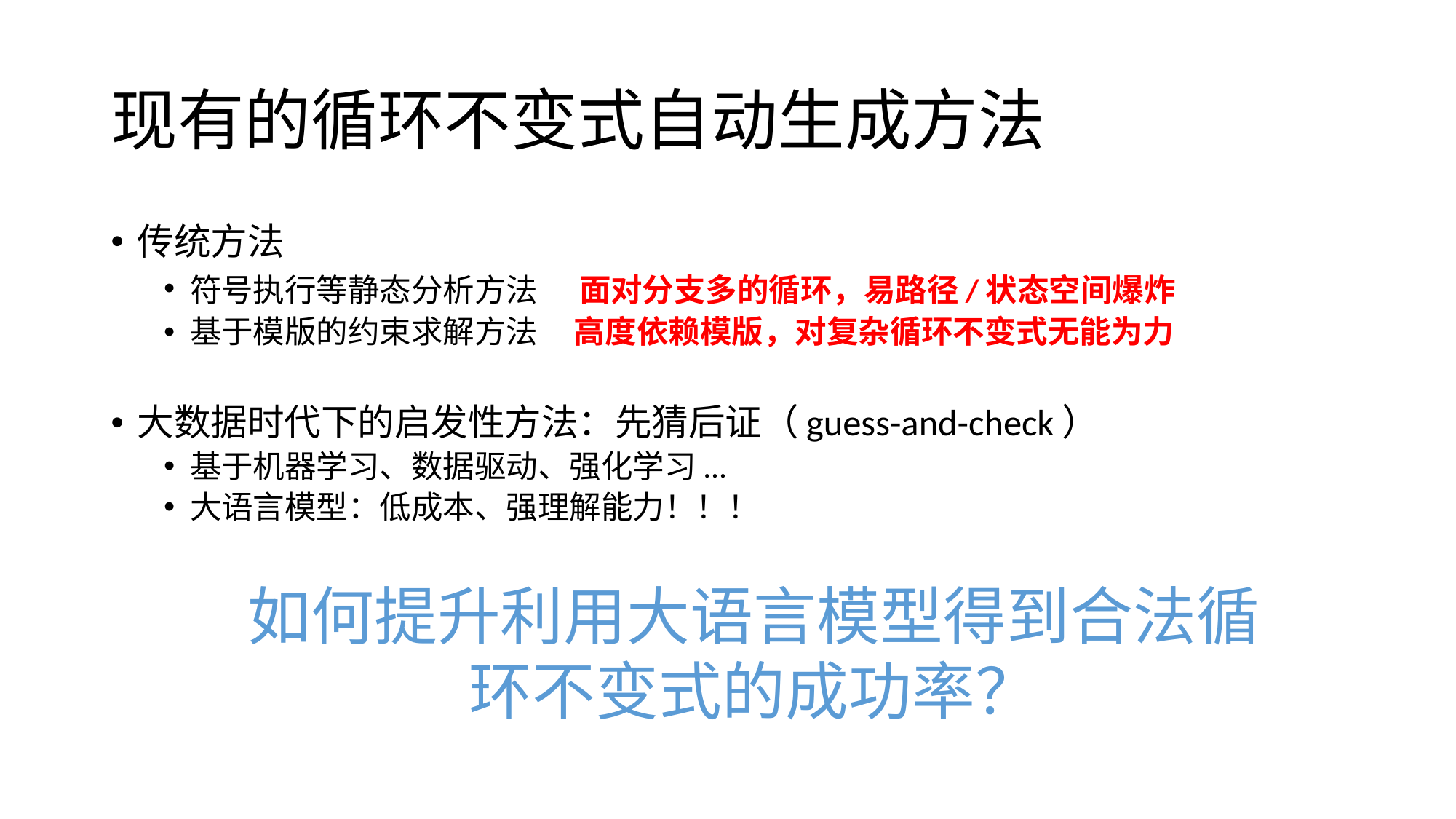

# 现有的循环不变式自动生成方法
传统方法
符号执行等静态分析方法     面对分支多的循环，易路径/状态空间爆炸
基于模版的约束求解方法     高度依赖模版，对复杂循环不变式无能为力

大数据时代下的启发性方法：先猜后证（guess-and-check）
基于机器学习、数据驱动、强化学习...
大语言模型：低成本、强理解能力！！！

如何提升利用大语言模型得到合法循
环不变式的成功率？